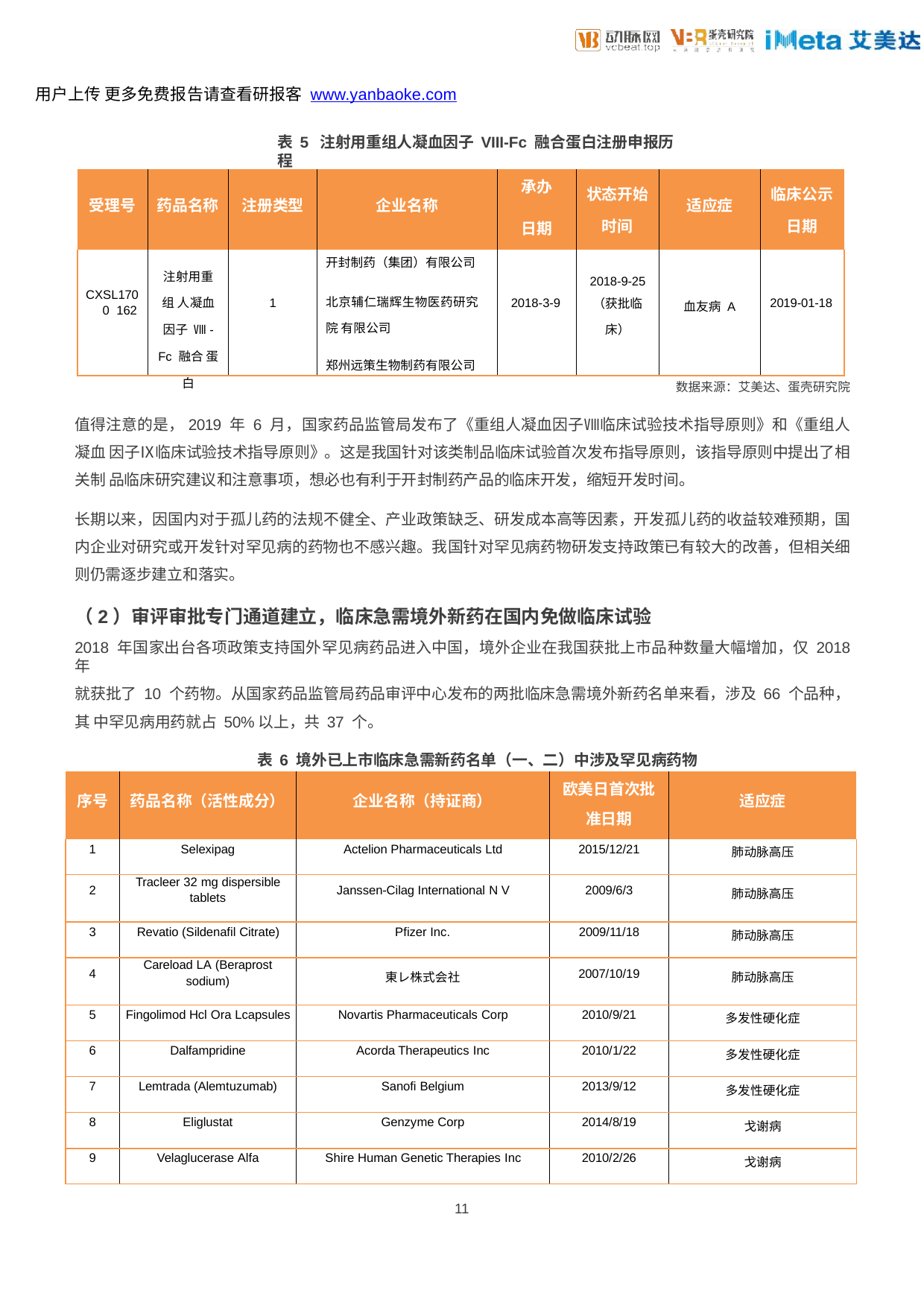

用户上传 更多免费报告请查看研报客 www.yanbaoke.com

表 5 注射用重组人凝血因子 VIII-Fc 融合蛋白注册申报历程
| 受理号 | 药品名称 | 注册类型 | 企业名称 | 承办 日期 | 状态开始 时间 | 适应症 | 临床公示 日期 |
| --- | --- | --- | --- | --- | --- | --- | --- |
| CXSL1700 162 | 注射用重组 人凝血因子 Ⅷ-Fc 融合 蛋白 | 1 | 开封制药（集团）有限公司 北京辅仁瑞辉生物医药研究院 有限公司 郑州远策生物制药有限公司 | 2018-3-9 | 2018-9-25 （获批临 床） | 血友病 A | 2019-01-18 |
数据来源：艾美达、蛋壳研究院
值得注意的是，2019 年 6 月，国家药品监管局发布了《重组人凝血因子Ⅷ临床试验技术指导原则》和《重组人凝血 因子Ⅸ临床试验技术指导原则》。这是我国针对该类制品临床试验首次发布指导原则，该指导原则中提出了相关制 品临床研究建议和注意事项，想必也有利于开封制药产品的临床开发，缩短开发时间。
长期以来，因国内对于孤儿药的法规不健全、产业政策缺乏、研发成本高等因素，开发孤儿药的收益较难预期，国 内企业对研究或开发针对罕见病的药物也不感兴趣。我国针对罕见病药物研发支持政策已有较大的改善，但相关细 则仍需逐步建立和落实。

（2）审评审批专门通道建立，临床急需境外新药在国内免做临床试验
2018 年国家出台各项政策支持国外罕见病药品进入中国，境外企业在我国获批上市品种数量大幅增加，仅 2018 年
就获批了 10 个药物。从国家药品监管局药品审评中心发布的两批临床急需境外新药名单来看，涉及 66 个品种，其 中罕见病用药就占 50%以上，共 37 个。

表 6 境外已上市临床急需新药名单（一、二）中涉及罕见病药物
| 序号 | 药品名称（活性成分） | 企业名称（持证商） | 欧美日首次批 准日期 | 适应症 |
| --- | --- | --- | --- | --- |
| 1 | Selexipag | Actelion Pharmaceuticals Ltd | 2015/12/21 | 肺动脉高压 |
| 2 | Tracleer 32 mg dispersible tablets | Janssen-Cilag International N V | 2009/6/3 | 肺动脉高压 |
| 3 | Revatio (Sildenafil Citrate) | Pfizer Inc. | 2009/11/18 | 肺动脉高压 |
| 4 | Careload LA (Beraprost sodium) | 東レ株式会社 | 2007/10/19 | 肺动脉高压 |
| 5 | Fingolimod Hcl Ora Lcapsules | Novartis Pharmaceuticals Corp | 2010/9/21 | 多发性硬化症 |
| 6 | Dalfampridine | Acorda Therapeutics Inc | 2010/1/22 | 多发性硬化症 |
| 7 | Lemtrada (Alemtuzumab) | Sanofi Belgium | 2013/9/12 | 多发性硬化症 |
| 8 | Eliglustat | Genzyme Corp | 2014/8/19 | 戈谢病 |
| 9 | Velaglucerase Alfa | Shire Human Genetic Therapies Inc | 2010/2/26 | 戈谢病 |
11